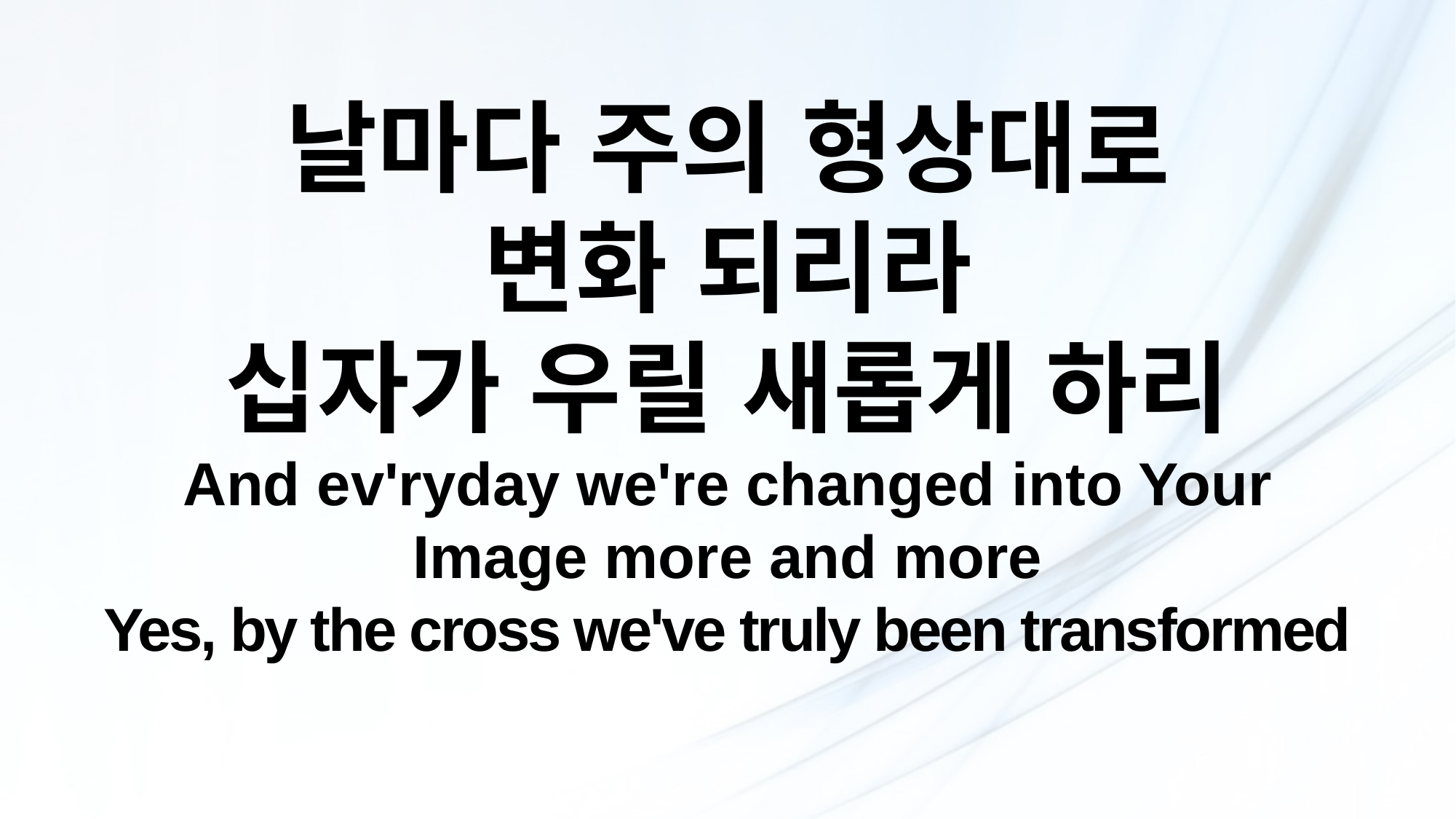

날마다 주의 형상대로
변화 되리라
십자가 우릴 새롭게 하리
And ev'ryday we're changed into Your
Image more and more
Yes, by the cross we've truly been transformed